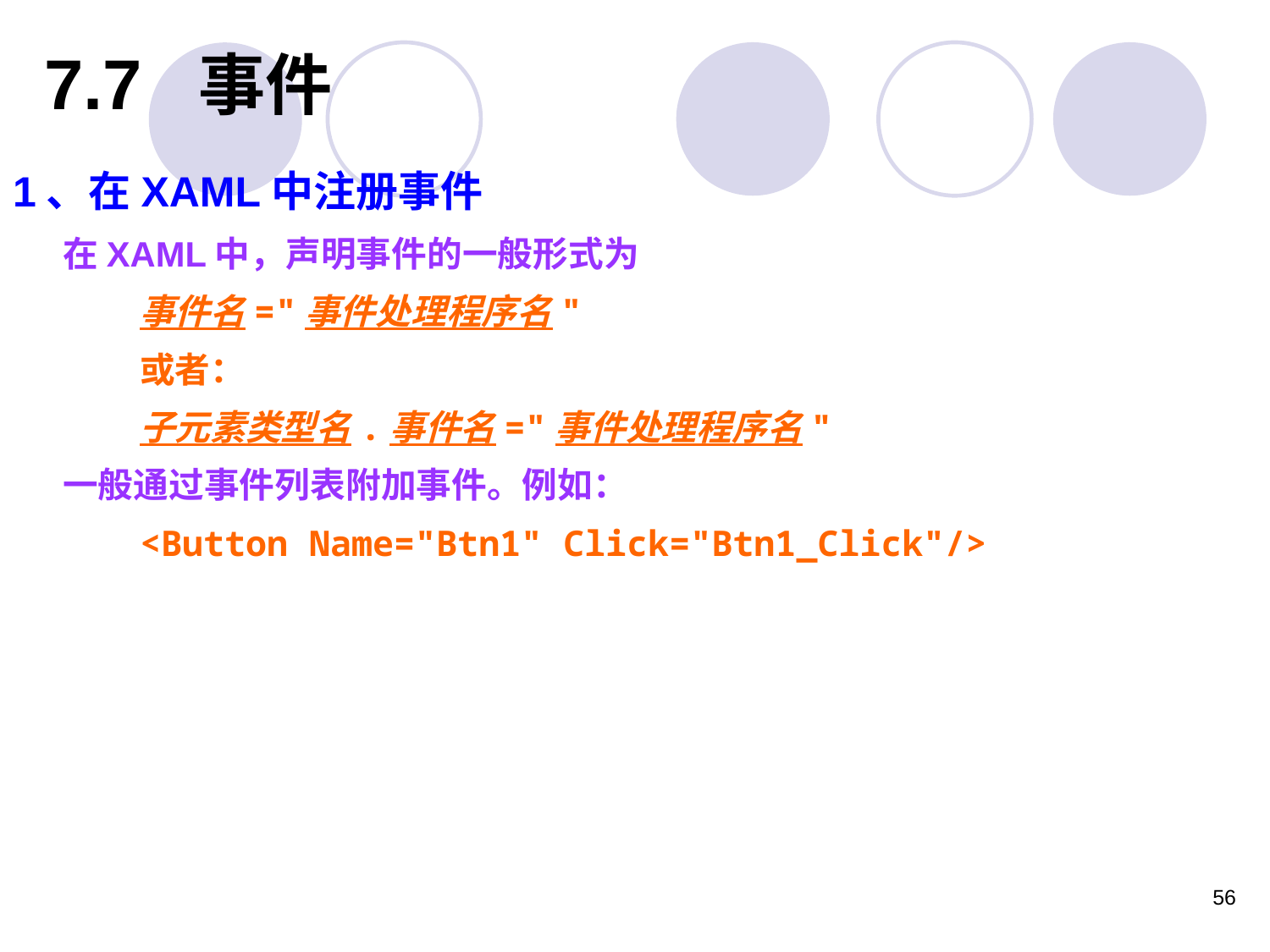

7.7  事件
1、在XAML中注册事件
在XAML中，声明事件的一般形式为
事件名="事件处理程序名"
或者：
子元素类型名.事件名="事件处理程序名"
一般通过事件列表附加事件。例如：
<Button Name="Btn1" Click="Btn1_Click"/>

56